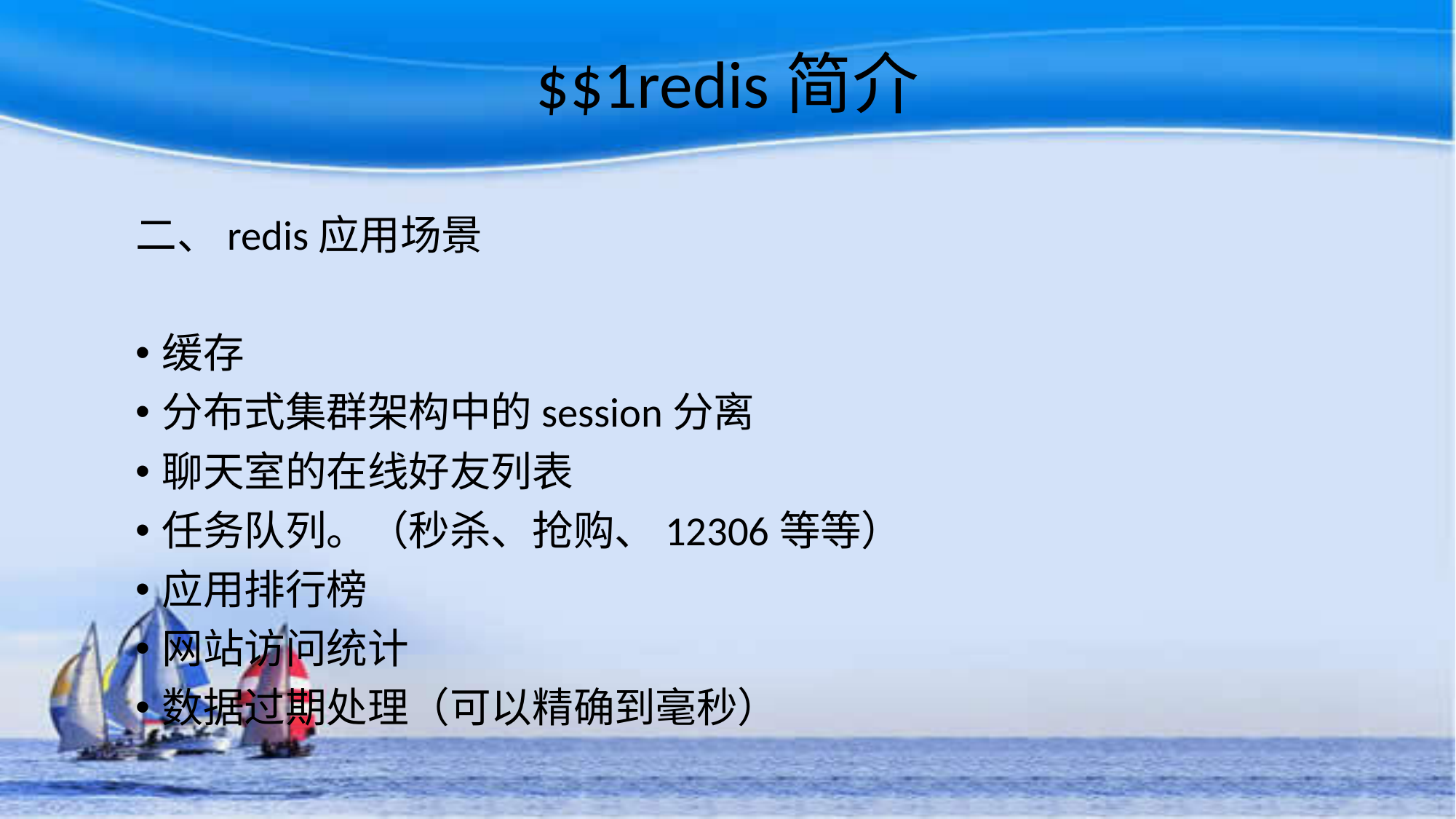

# $$1redis简介

二、redis应用场景

缓存
分布式集群架构中的session分离
聊天室的在线好友列表
任务队列。（秒杀、抢购、12306等等）
应用排行榜
网站访问统计
数据过期处理（可以精确到毫秒）